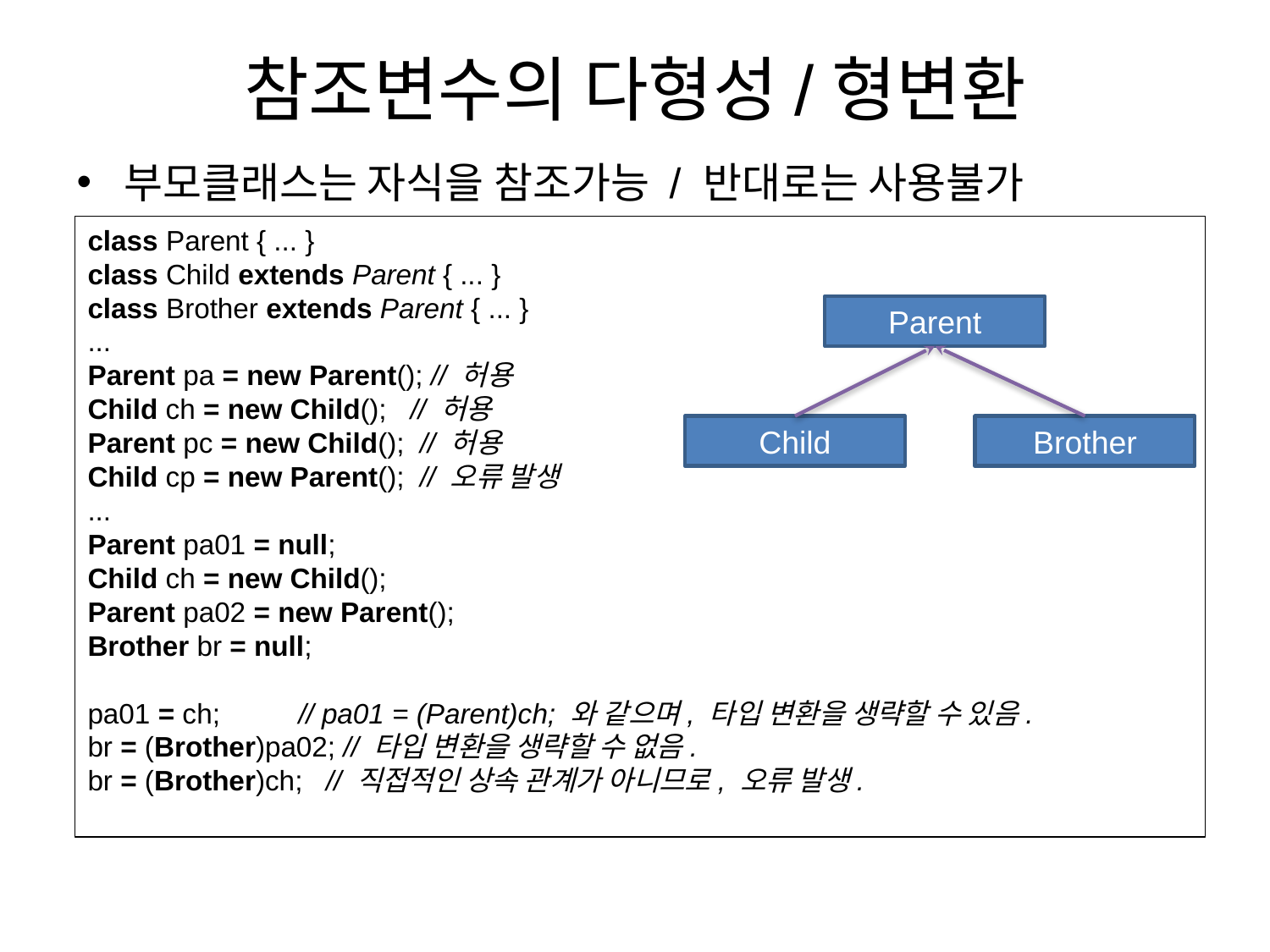

# 참조변수의 다형성/형변환
부모클래스는 자식을 참조가능 / 반대로는 사용불가
class Parent { ... }
class Child extends Parent { ... }
class Brother extends Parent { ... }
...
Parent pa = new Parent(); // 허용
Child ch = new Child();   // 허용
Parent pc = new Child();  // 허용
Child cp = new Parent();  // 오류 발생
...
Parent pa01 = null;
Child ch = new Child();
Parent pa02 = new Parent();
Brother br = null;

pa01 = ch;          // pa01 = (Parent)ch; 와 같으며, 타입 변환을 생략할 수 있음.
br = (Brother)pa02; // 타입 변환을 생략할 수 없음.
br = (Brother)ch;   // 직접적인 상속 관계가 아니므로, 오류 발생.

Parent
Child
Brother